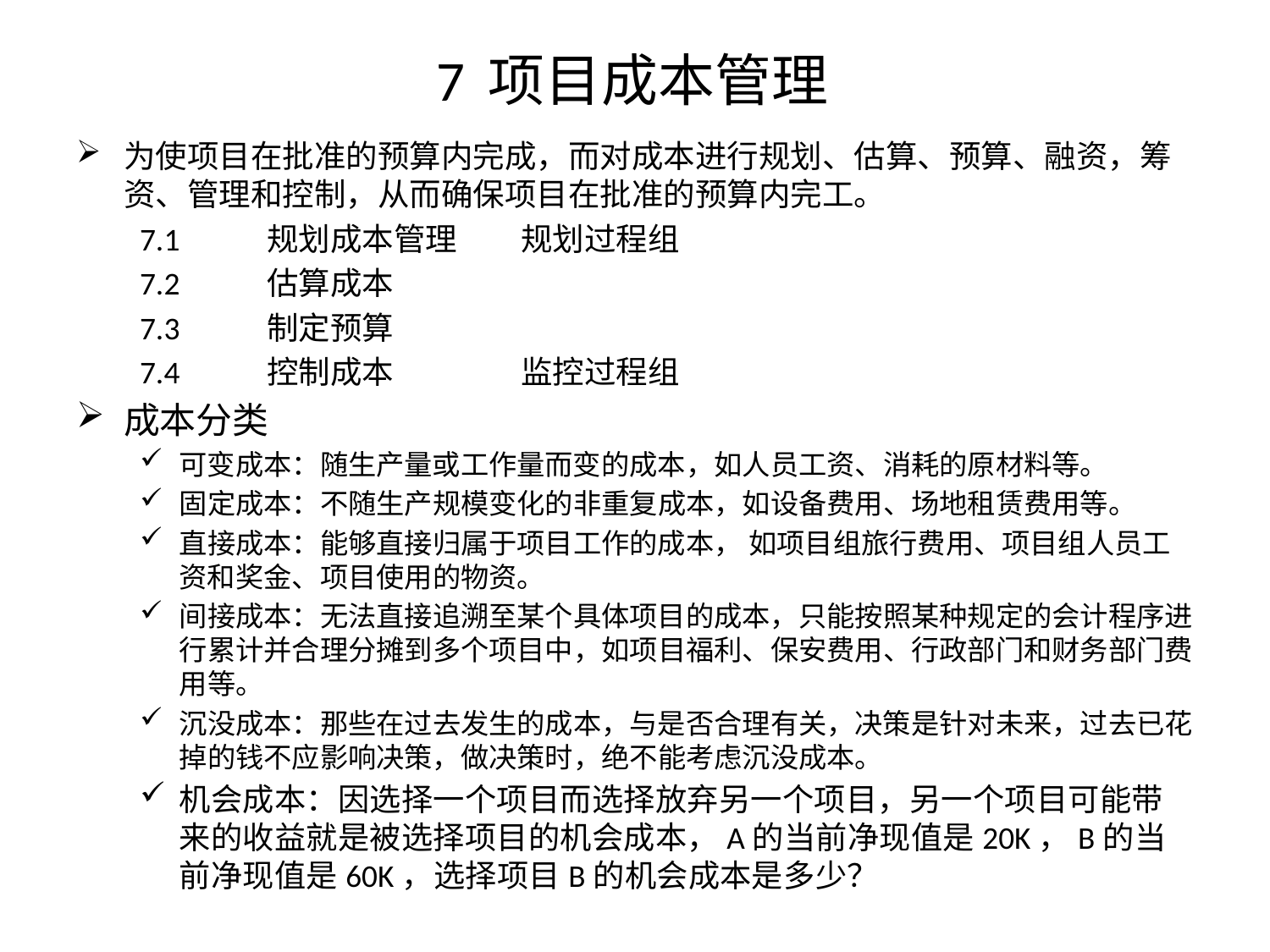

# 7 项目成本管理
为使项目在批准的预算内完成，而对成本进行规划、估算、预算、融资，筹资、管理和控制，从而确保项目在批准的预算内完工。
7.1	规划成本管理	规划过程组
7.2	估算成本
7.3	制定预算
7.4	控制成本	监控过程组
成本分类
可变成本：随生产量或工作量而变的成本，如人员工资、消耗的原材料等。
固定成本：不随生产规模变化的非重复成本，如设备费用、场地租赁费用等。
直接成本：能够直接归属于项目工作的成本， 如项目组旅行费用、项目组人员工资和奖金、项目使用的物资。
间接成本：无法直接追溯至某个具体项目的成本，只能按照某种规定的会计程序进行累计并合理分摊到多个项目中，如项目福利、保安费用、行政部门和财务部门费用等。
沉没成本：那些在过去发生的成本，与是否合理有关，决策是针对未来，过去已花掉的钱不应影响决策，做决策时，绝不能考虑沉没成本。
机会成本：因选择一个项目而选择放弃另一个项目，另一个项目可能带来的收益就是被选择项目的机会成本，A的当前净现值是20K，B的当前净现值是60K，选择项目B的机会成本是多少？